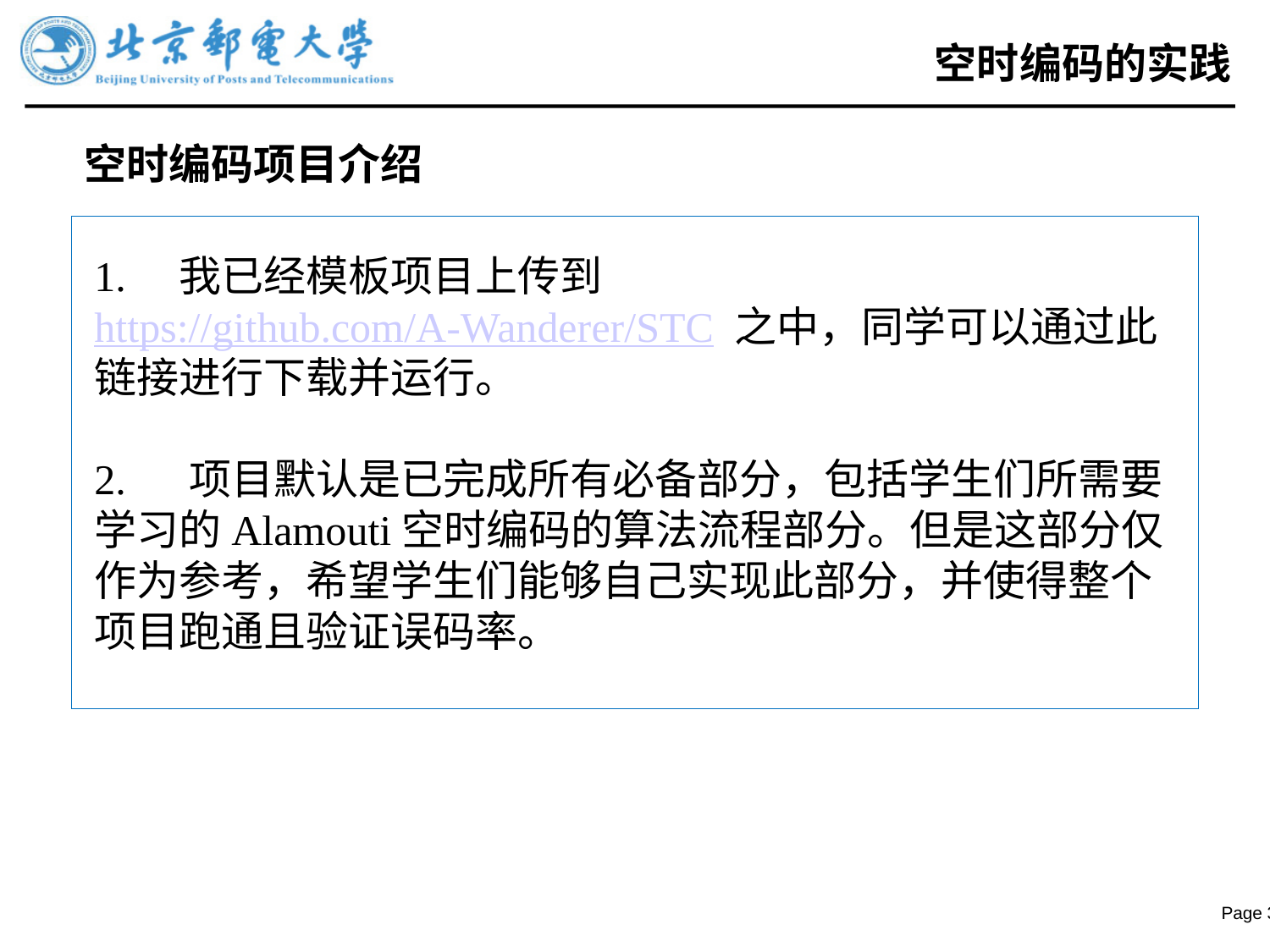

# 空时编码的实践
空时编码项目介绍

1.    我已经模板项目上传到 https://github.com/A-Wanderer/STC 之中，同学可以通过此链接进行下载并运行。

2.     项目默认是已完成所有必备部分，包括学生们所需要学习的Alamouti空时编码的算法流程部分。但是这部分仅作为参考，希望学生们能够自己实现此部分，并使得整个项目跑通且验证误码率。